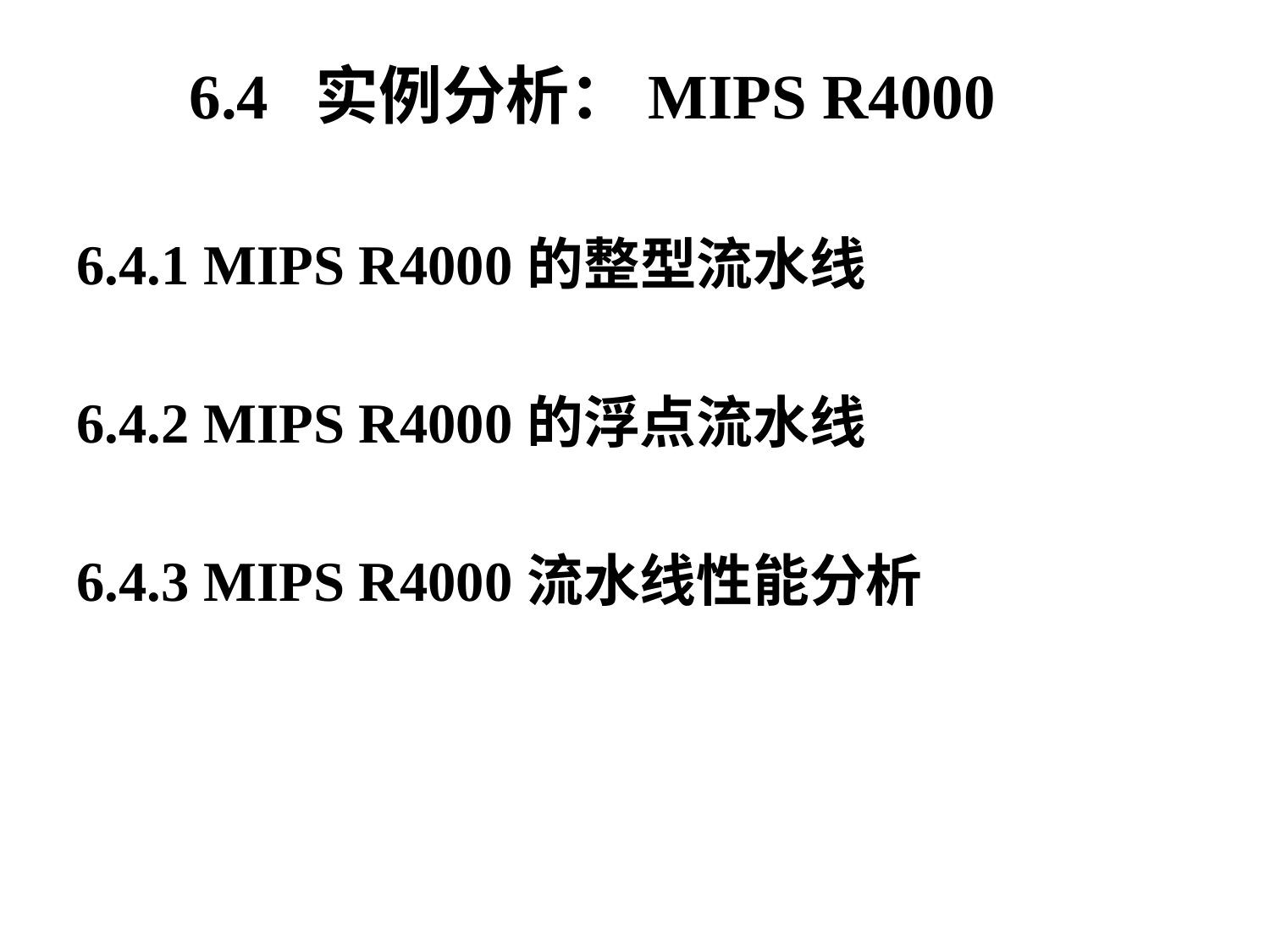

# 6.4  实例分析：MIPS R4000
6.4.1 MIPS R4000的整型流水线

6.4.2 MIPS R4000的浮点流水线

6.4.3 MIPS R4000流水线性能分析